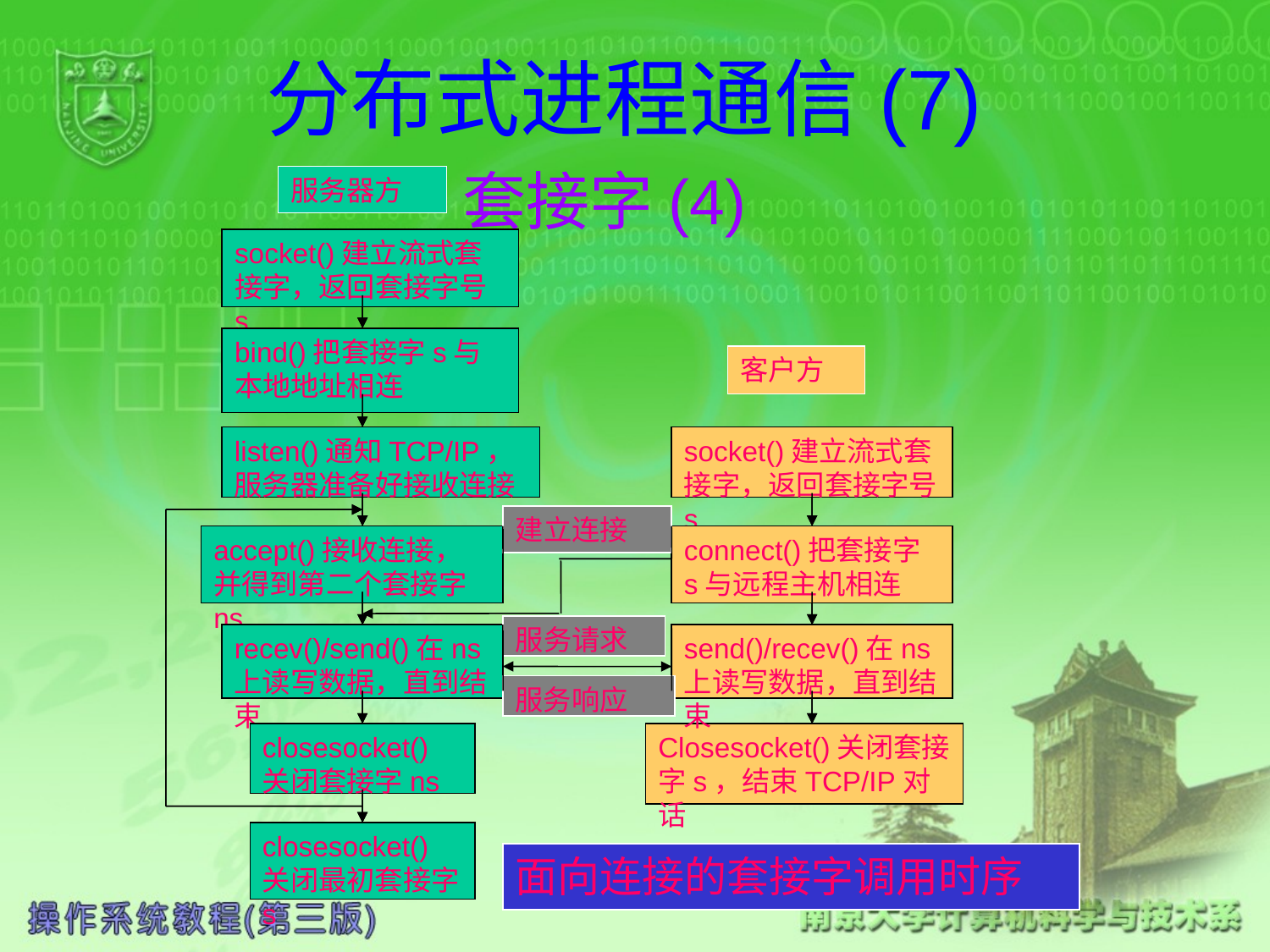

# 分布式进程通信(7) 套接字(4)
服务器方
socket()建立流式套接字，返回套接字号s
socket()建立流式套接字，返回套接字号s

bind()把套接字s与本地地址相连
bind()把套接字s与本地地址相连
客户方

listen()通知TCP/IP，服务器准备好接收连接
listen()通知TCP/IP，服务器准备好接收连接
socket()建立流式套接字，返回套接字号s
socket()建立流式套接字，返回套接字号s

建立连接

accept()接收连接，并得到第二个套接字ns

connect()把套接字s与远程主机相连
connect()把套接字s与远程主机相连

服务请求
recev()/send()在ns上读写数据，直到结束

Send()/recev()在ns上读写数据，直到结束

send()/recev()在ns上读写数据，直到结束

服务响应

Closesocket()关闭套接字ns
closesocket()关闭套接字ns
Closesocket()关闭套接字s，结束TCP/IP对话

Closesocket()关闭最初套接字s
closesocket()关闭最初套接字s
面向连接的套接字调用时序